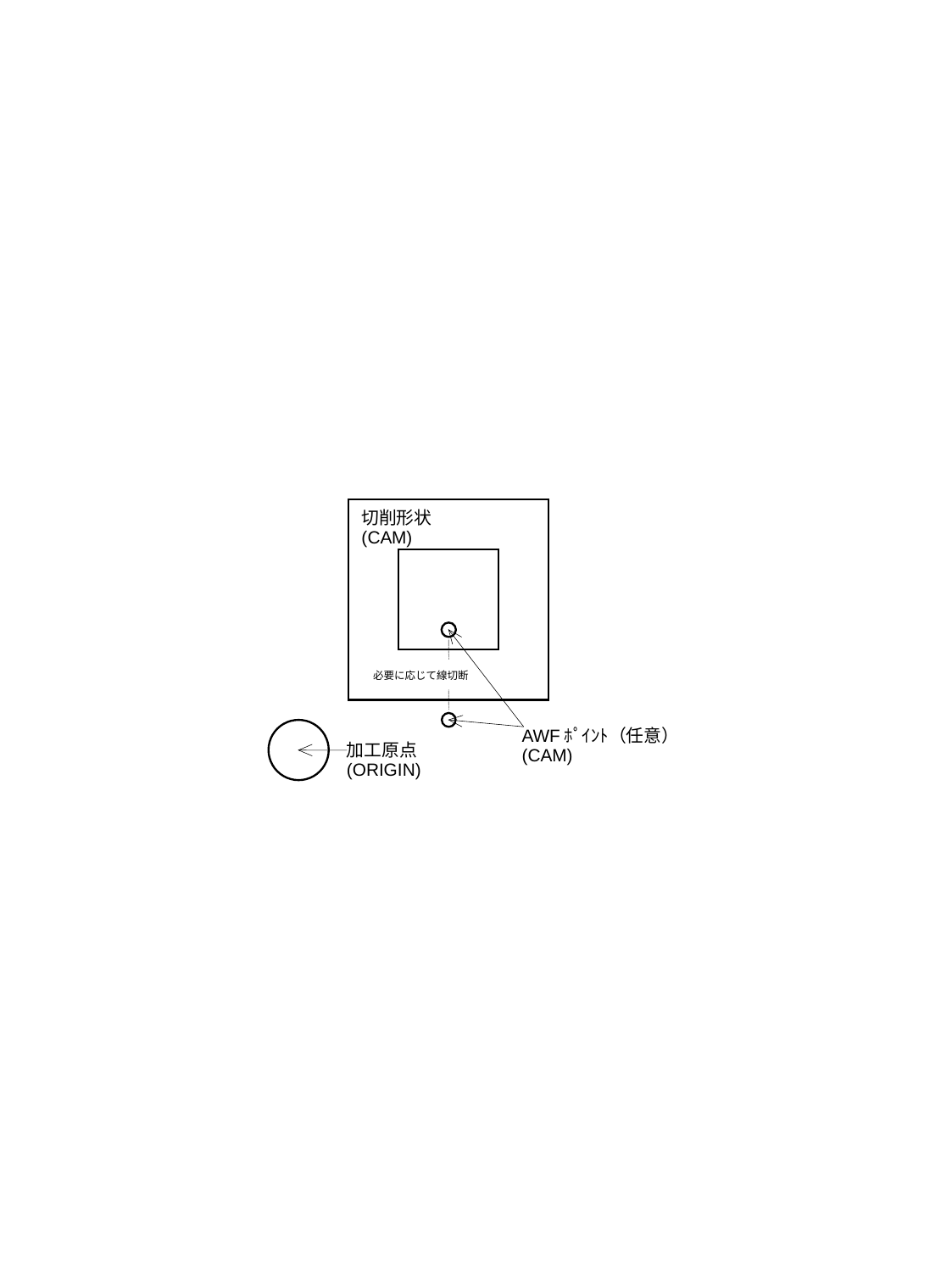

切削形状
(CAM)

必要に応じて線切断

AWFﾎﾟｲﾝﾄ（任意）
(CAM)
加工原点
(ORIGIN)